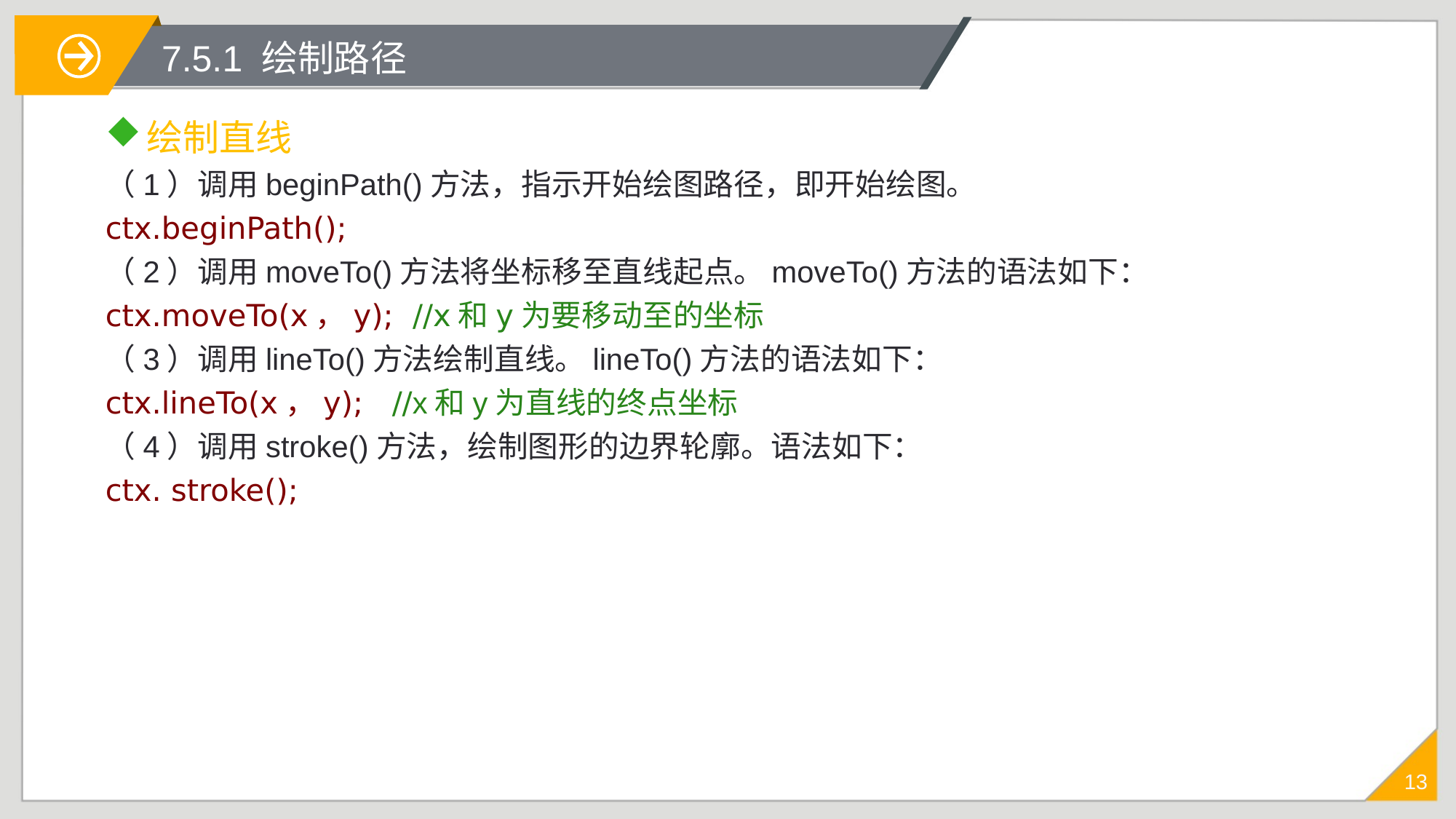

# 7.5.1 绘制路径
绘制直线
（1）调用beginPath()方法，指示开始绘图路径，即开始绘图。
ctx.beginPath();
（2）调用moveTo()方法将坐标移至直线起点。moveTo()方法的语法如下：
ctx.moveTo(x，y);  //x和y为要移动至的坐标
（3）调用lineTo()方法绘制直线。lineTo()方法的语法如下：
ctx.lineTo(x，y);   //x和y为直线的终点坐标
（4）调用stroke()方法，绘制图形的边界轮廓。语法如下：
ctx. stroke();